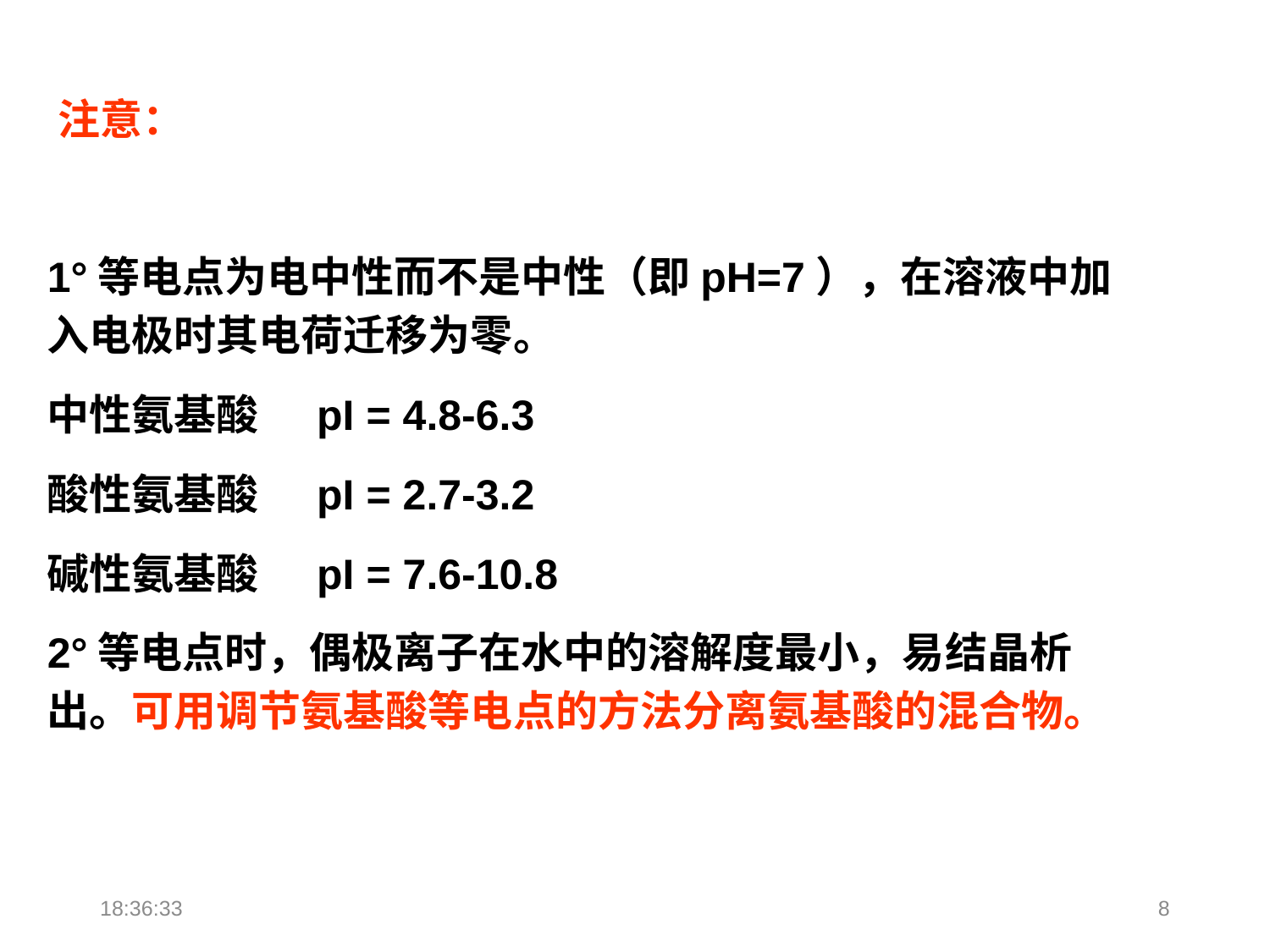

注意：
1°等电点为电中性而不是中性（即pH=7），在溶液中加入电极时其电荷迁移为零。
中性氨基酸     pI = 4.8-6.3
酸性氨基酸     pI = 2.7-3.2
碱性氨基酸     pI = 7.6-10.8
2°等电点时，偶极离子在水中的溶解度最小，易结晶析出。可用调节氨基酸等电点的方法分离氨基酸的混合物。

18:36:33
8